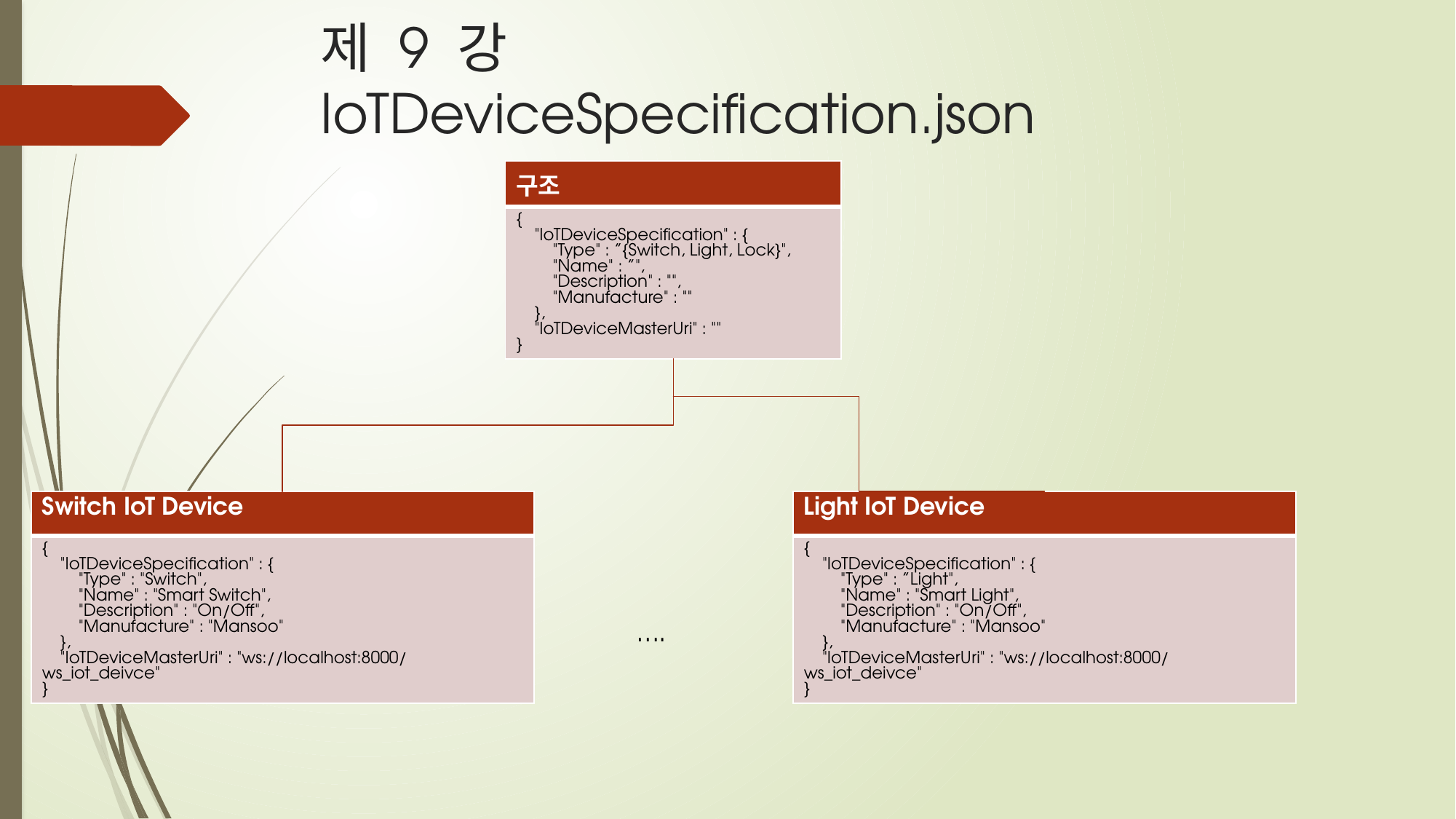

# 제 9 강 IoTDeviceSpecification.json
| 구조 |
| --- |
| { "IoTDeviceSpecification" : { "Type" : ”{Switch, Light, Lock}", "Name" : ”", "Description" : "", "Manufacture" : "" }, "IoTDeviceMasterUri" : "" } |
| Switch IoT Device |
| --- |
| { "IoTDeviceSpecification" : { "Type" : "Switch", "Name" : "Smart Switch", "Description" : "On/Off", "Manufacture" : "Mansoo" }, "IoTDeviceMasterUri" : "ws://localhost:8000/ws\_iot\_deivce" } |
| Light IoT Device |
| --- |
| { "IoTDeviceSpecification" : { "Type" : ”Light", "Name" : "Smart Light", "Description" : "On/Off", "Manufacture" : "Mansoo" }, "IoTDeviceMasterUri" : "ws://localhost:8000/ws\_iot\_deivce" } |
….